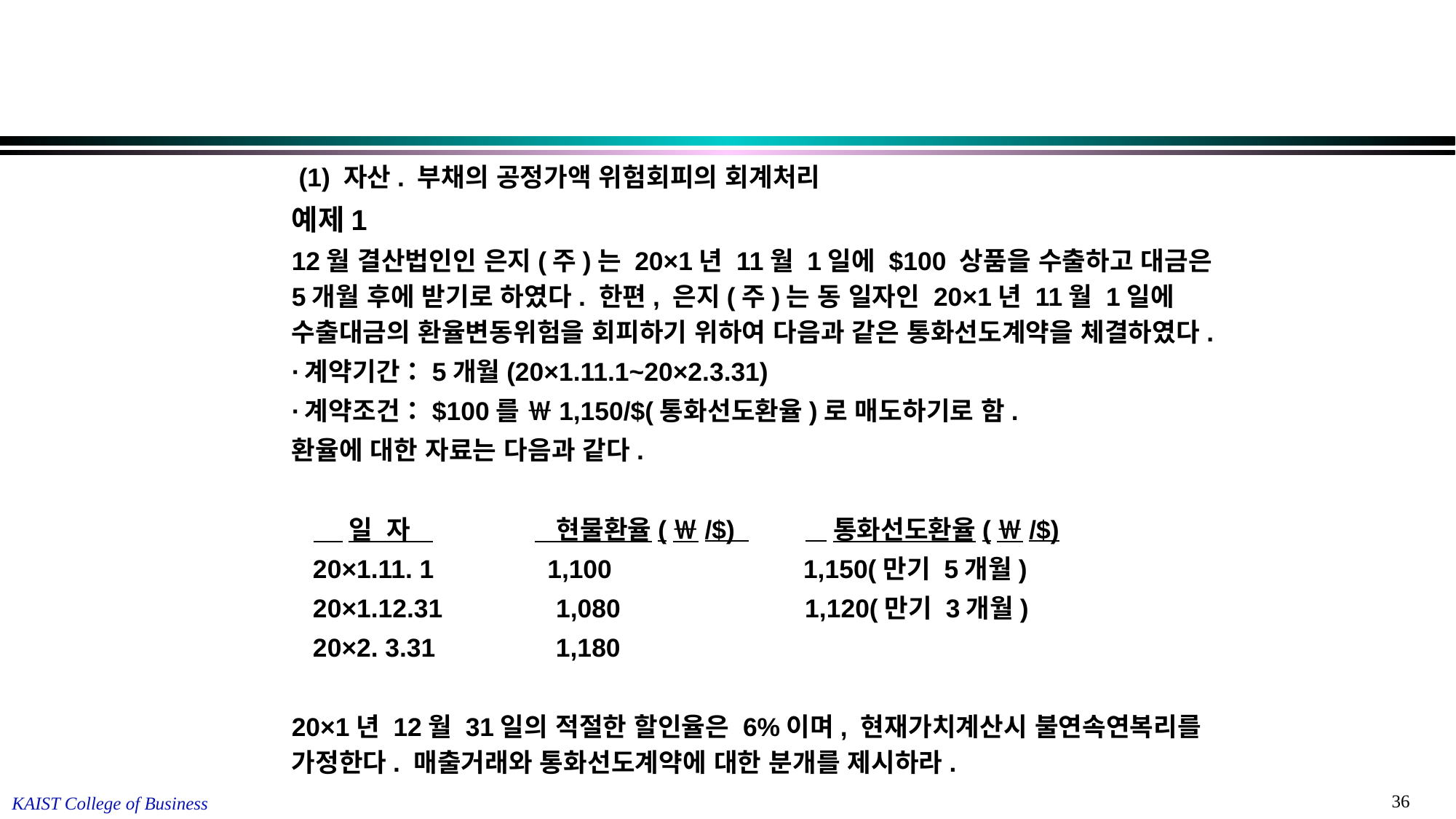

(1) 자산. 부채의 공정가액 위험회피의 회계처리
예제1
12월 결산법인인 은지(주)는 20×1년 11월 1일에 $100 상품을 수출하고 대금은 5개월 후에 받기로 하였다. 한편, 은지(주)는 동 일자인 20×1년 11월 1일에 수출대금의 환율변동위험을 회피하기 위하여 다음과 같은 통화선도계약을 체결하였다.
∙계약기간：5개월(20×1.11.1~20×2.3.31)
∙계약조건：$100를 ￦1,150/$(통화선도환율)로 매도하기로 함.
환율에 대한 자료는 다음과 같다.

       일  자                    현물환율(￦/$)             통화선도환율(￦/$)
   20×1.11. 1                1,100                           1,150(만기 5개월)
   20×1.12.31                1,080                          1,120(만기 3개월)
   20×2. 3.31                 1,180

20×1년 12월 31일의 적절한 할인율은 6%이며, 현재가치계산시 불연속연복리를 가정한다. 매출거래와 통화선도계약에 대한 분개를 제시하라.